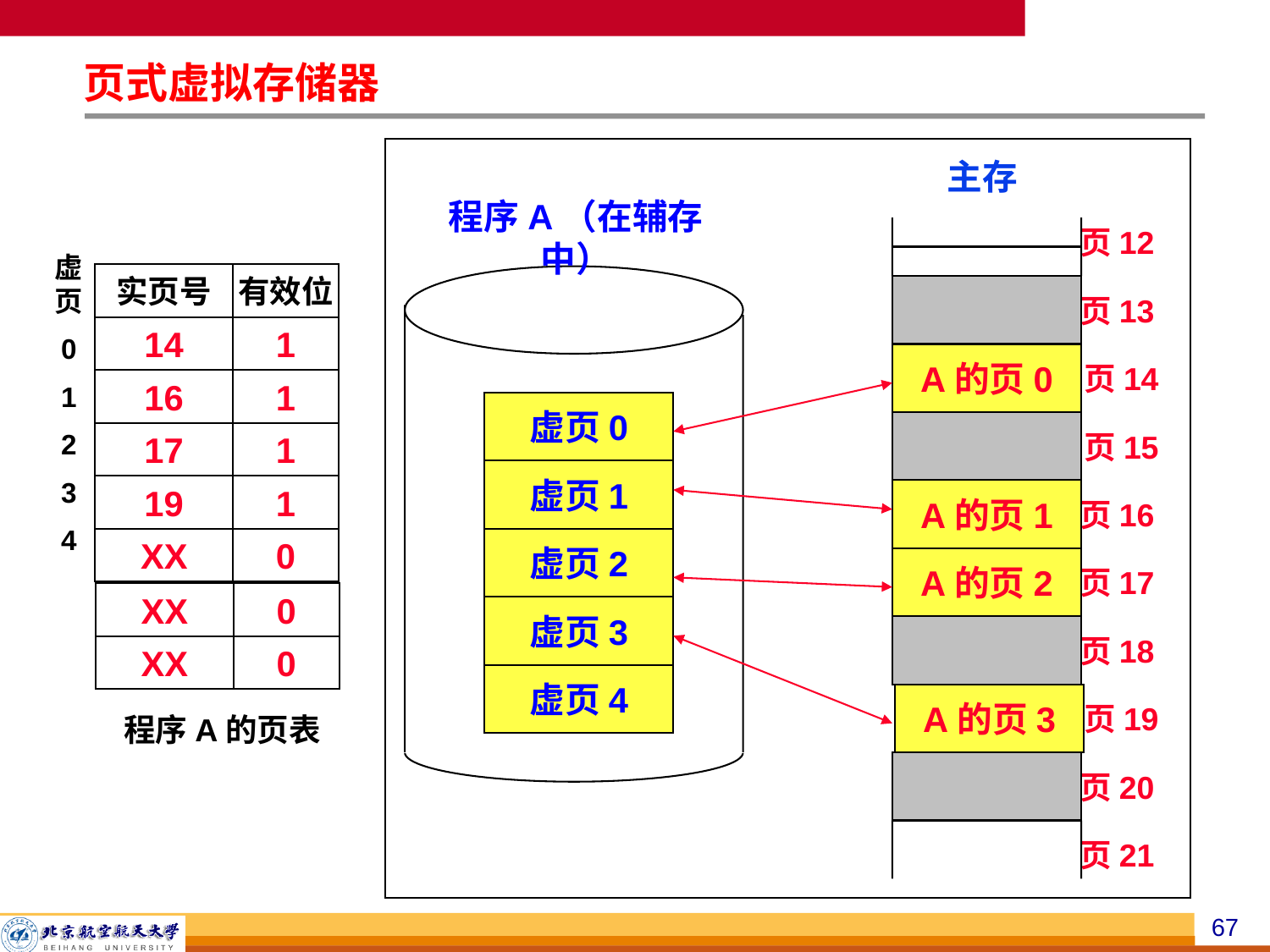

# 页式虚拟存储器

主存
程序A（在辅存中）
页12

虚页
0
1
2
3
4
实页号
有效位

页13

14
1
A的页0
页14
16
1

虚页0

页15
17
1
虚页1
19
1
A的页1
页16

虚页2
XX
0
A的页2
页17

XX
0
虚页3

页18

XX
0
虚页4
A的页3
页19
程序A的页表

页20

页21